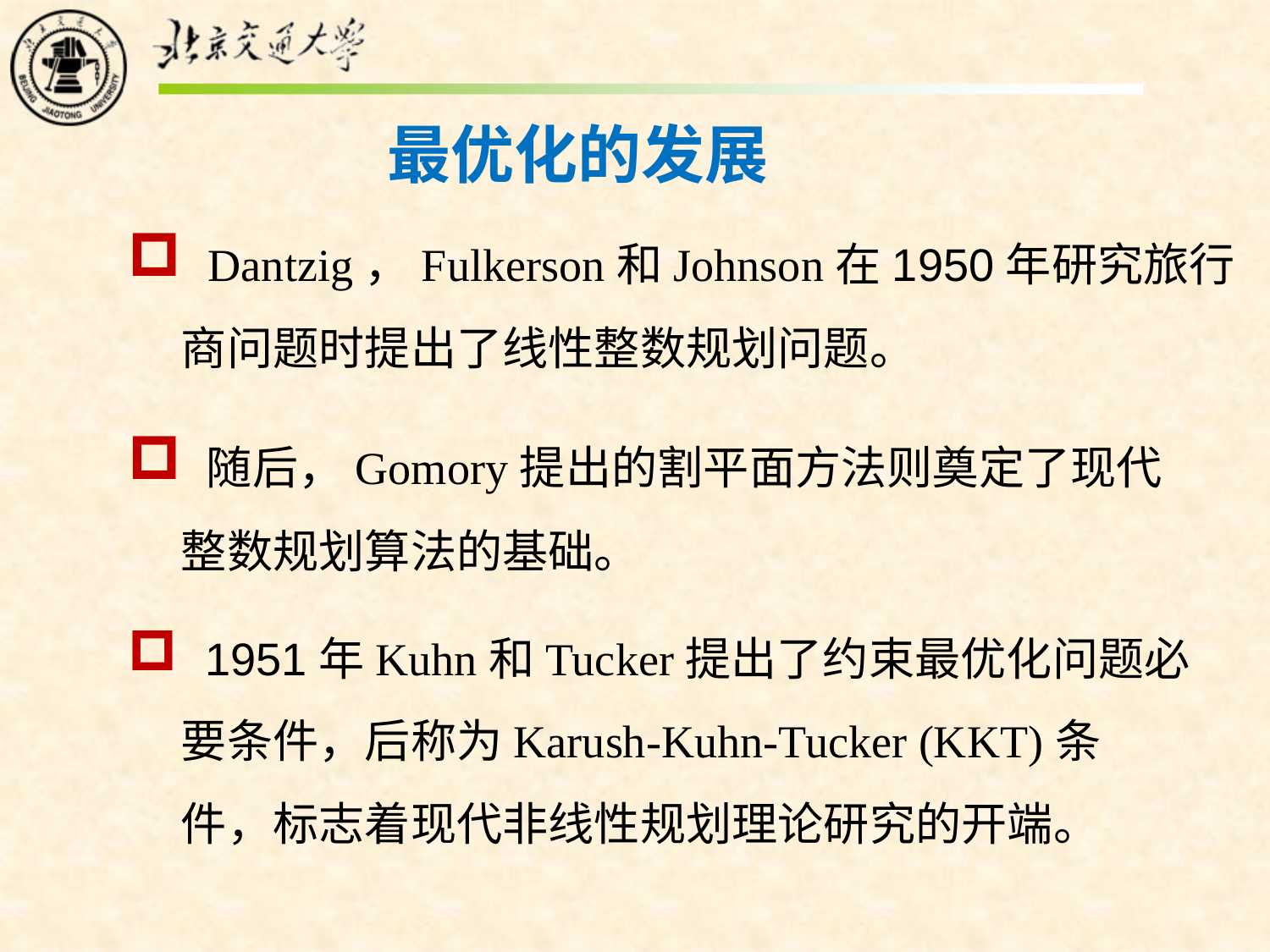

最优化的发展

  Dantzig，Fulkerson和Johnson在1950年研究旅行
    商问题时提出了线性整数规划问题。

 随后，Gomory提出的割平面方法则奠定了现代
    整数规划算法的基础。

  1951年Kuhn和Tucker提出了约束最优化问题必
    要条件，后称为Karush-Kuhn-Tucker (KKT)条
    件，标志着现代非线性规划理论研究的开端。